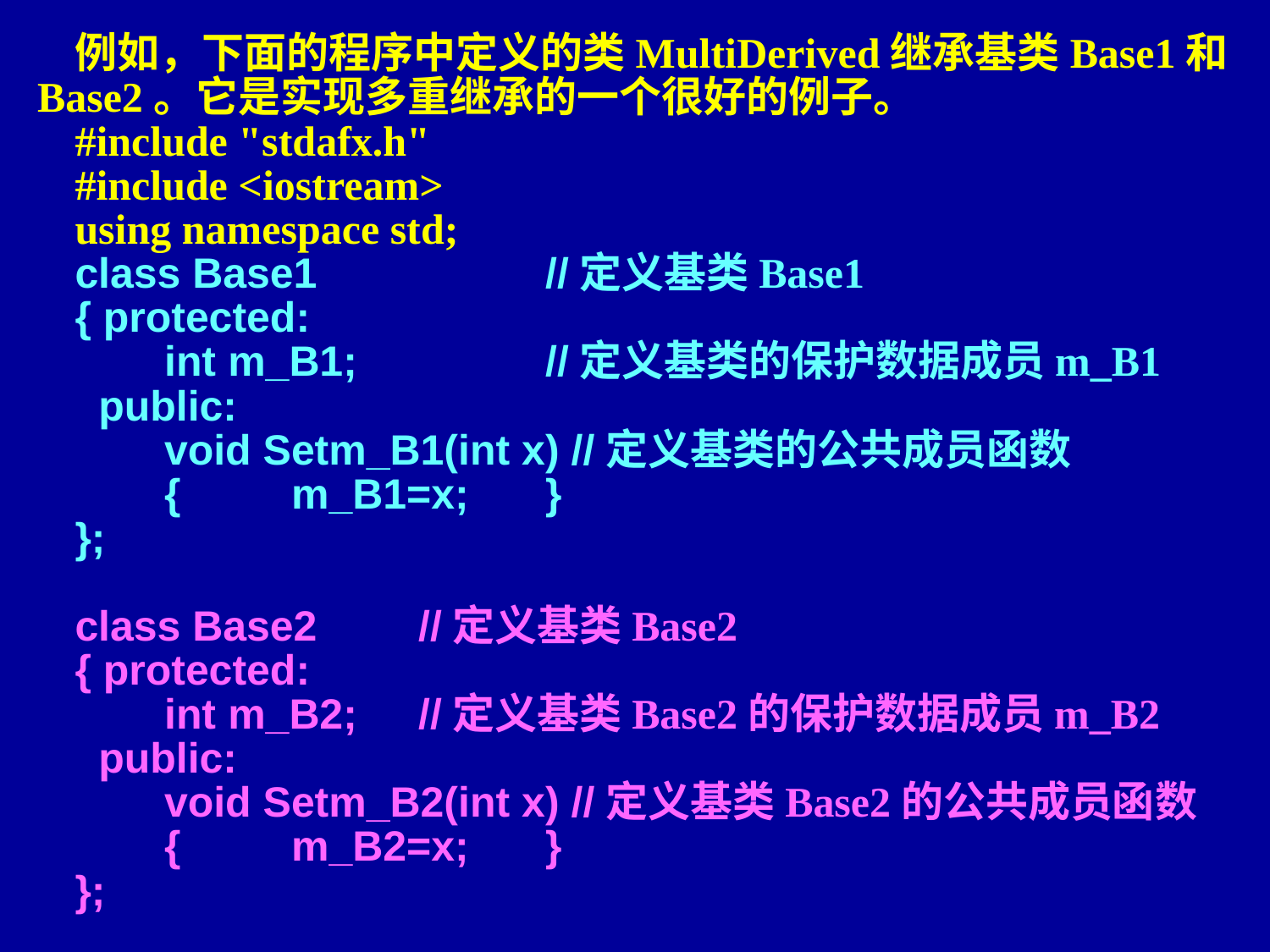

例如，下面的程序中定义的类MultiDerived继承基类Base1和Base2。它是实现多重继承的一个很好的例子。
#include "stdafx.h"
#include <iostream>
using namespace std;
class Base1 		//定义基类Base1
{ protected:
	int m_B1;		//定义基类的保护数据成员m_B1
  public:
	void Setm_B1(int x) //定义基类的公共成员函数
	{	m_B1=x;	}
};

class Base2 	//定义基类Base2
{ protected:
	int m_B2;	//定义基类Base2的保护数据成员m_B2
  public:
	void Setm_B2(int x) //定义基类Base2的公共成员函数
	{	m_B2=x;	}
};